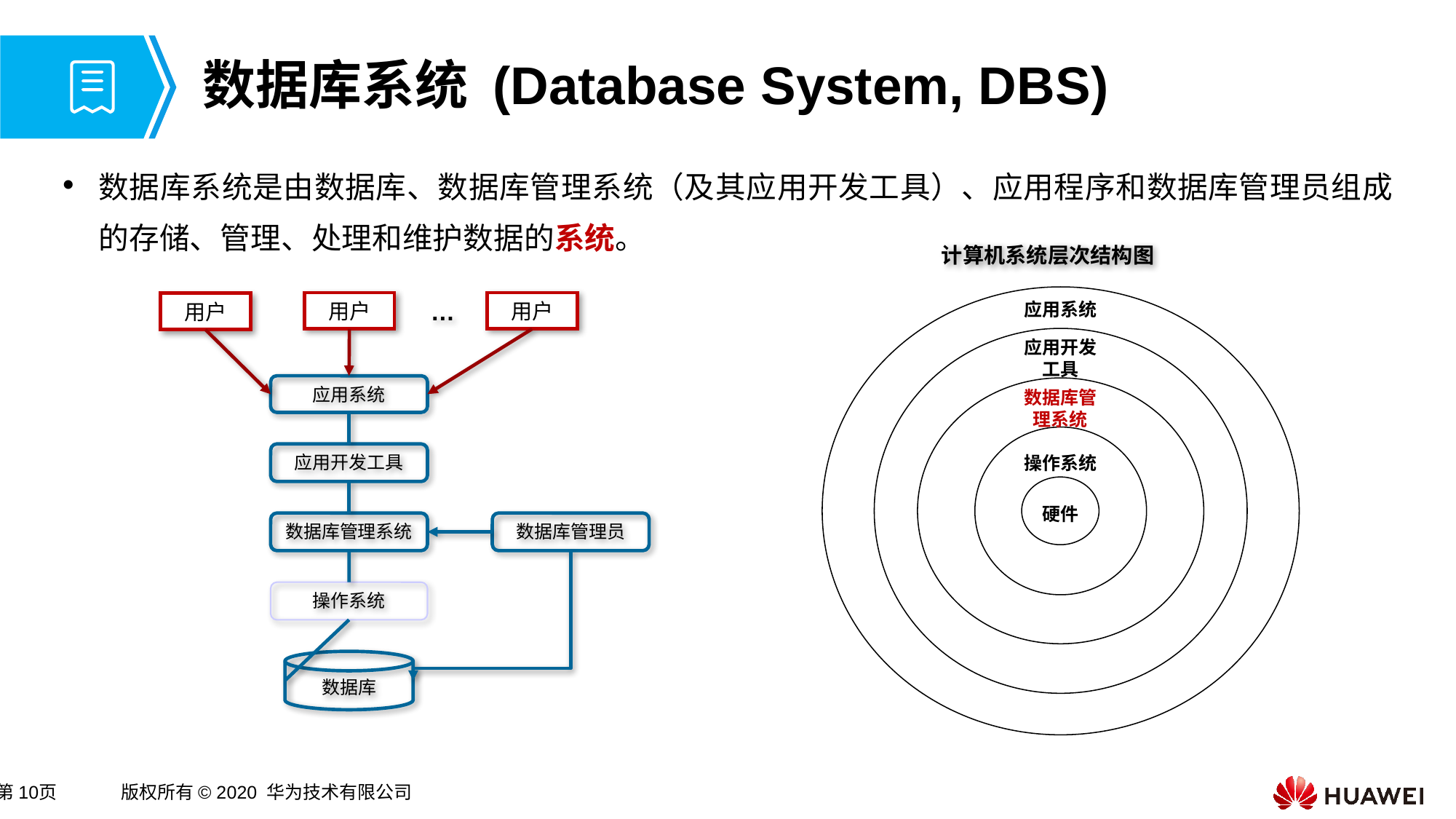

# 数据库系统 (Database System, DBS)
数据库系统是由数据库、数据库管理系统（及其应用开发工具）、应用程序和数据库管理员组成的存储、管理、处理和维护数据的系统。
计算机系统层次结构图

…
用户
用户
用户
应用系统
Text
Text
Text
Text
Text
Text
Text
Text
Text
Text
Text
Text
Text
Text
Text
Text
Text
Text
Text
Text
Text
Text
Text
Text
Text
Text
Text
Text
Text
Text
Text
Text
Text
Text
Text
Text
Text
Text
Text
Text
Text
Text
Text
Text
Text
Text

应用开发
工具
应用系统

数据库管理系统

应用开发工具
操作系统

硬件
数据库管理员
数据库管理系统
操作系统
数据库